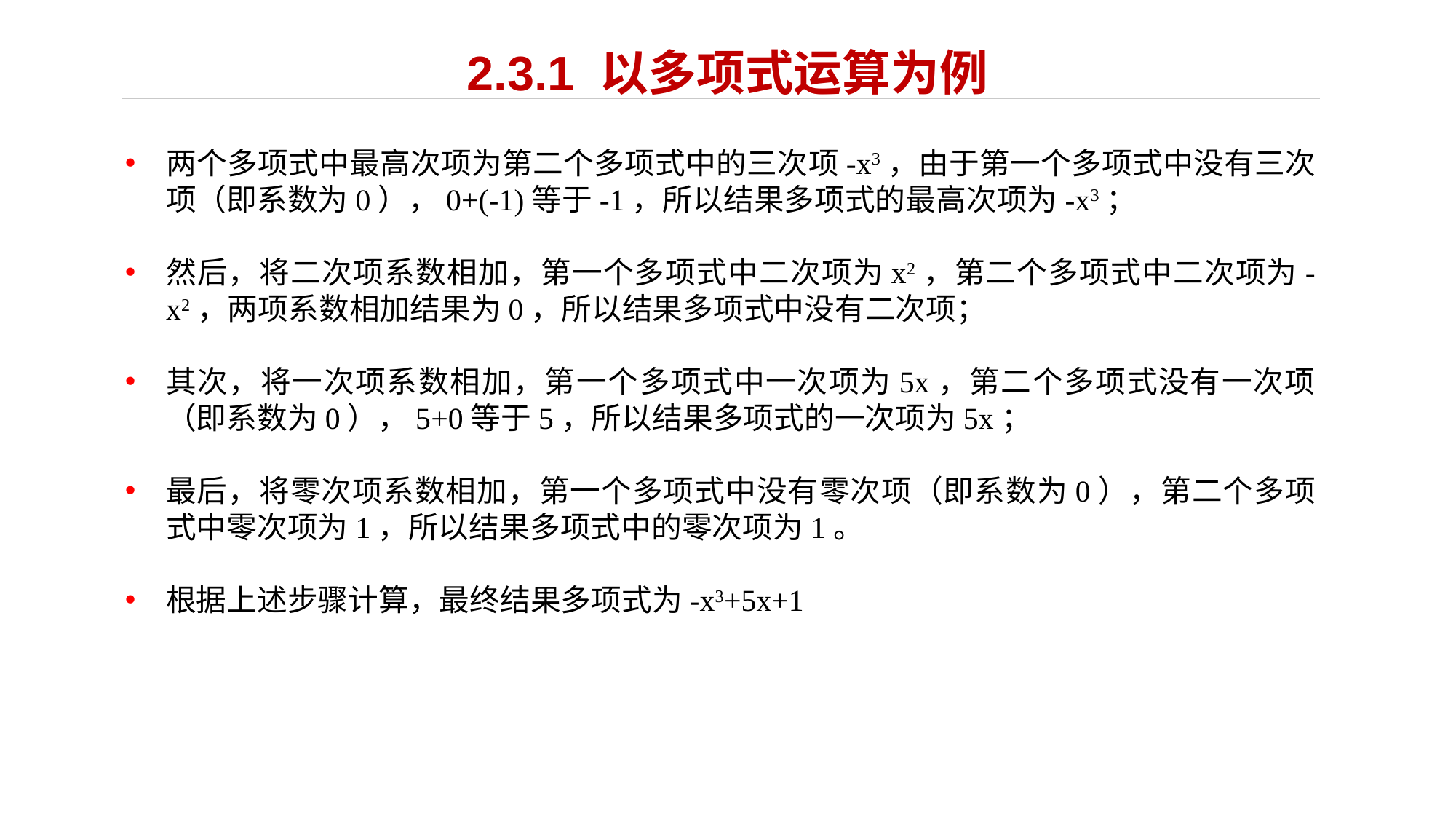

# 2.3.1 以多项式运算为例
两个多项式中最高次项为第二个多项式中的三次项-x3，由于第一个多项式中没有三次项（即系数为0），0+(-1)等于-1，所以结果多项式的最高次项为-x3；

然后，将二次项系数相加，第一个多项式中二次项为x2，第二个多项式中二次项为-x2，两项系数相加结果为0，所以结果多项式中没有二次项；

其次，将一次项系数相加，第一个多项式中一次项为5x，第二个多项式没有一次项（即系数为0），5+0等于5，所以结果多项式的一次项为5x；

最后，将零次项系数相加，第一个多项式中没有零次项（即系数为0），第二个多项式中零次项为1，所以结果多项式中的零次项为1。

根据上述步骤计算，最终结果多项式为-x3+5x+1